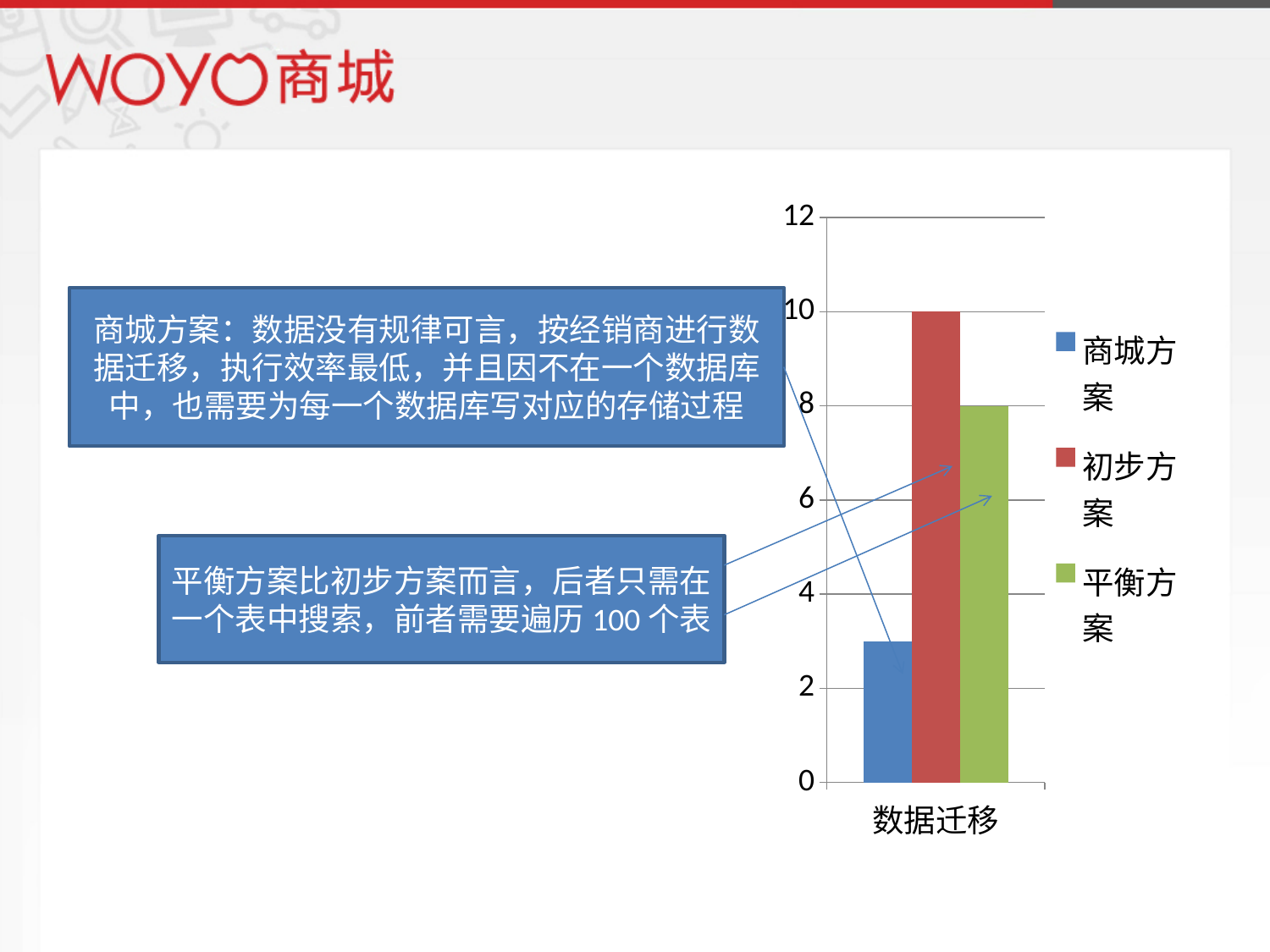

### Chart

| Category | 商城方案 | 初步方案 | 平衡方案 |
|---|---|---|---|
| 数据迁移 | 3.0 | 10.0 | 8.0 |
商城方案：数据没有规律可言，按经销商进行数据迁移，执行效率最低，并且因不在一个数据库中，也需要为每一个数据库写对应的存储过程
平衡方案比初步方案而言，后者只需在一个表中搜索，前者需要遍历100个表